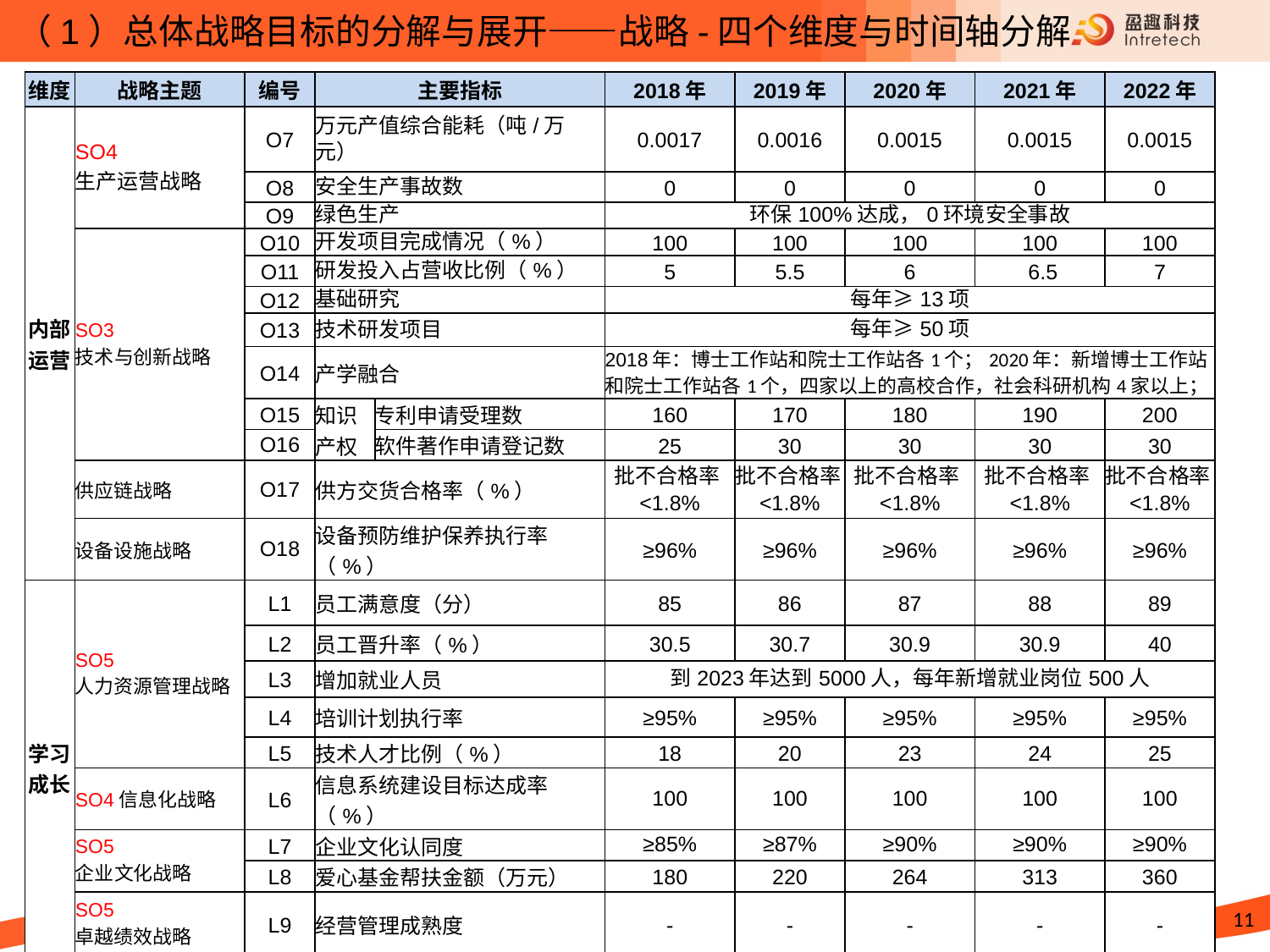

（1）总体战略目标的分解与展开——战略-四个维度与时间轴分解
| 维度 | 战略主题 | 编号 | 主要指标 |  | 2018年 | 2019年 | 2020年 | 2021年 | 2022年 |
| --- | --- | --- | --- | --- | --- | --- | --- | --- | --- |
| 内部运营 | SO4 生产运营战略 | O7 | 万元产值综合能耗（吨/万元） |  | 0.0017 | 0.0016 | 0.0015 | 0.0015 | 0.0015 |
|  |  | O8 | 安全生产事故数 |  | 0 | 0 | 0 | 0 | 0 |
|  |  | O9 | 绿色生产 |  | 环保100%达成，0环境安全事故 |  |  |  |  |
|  | SO3 技术与创新战略 | O10 | 开发项目完成情况（%） |  | 100 | 100 | 100 | 100 | 100 |
|  |  | O11 | 研发投入占营收比例（%） |  | 5 | 5.5 | 6 | 6.5 | 7 |
|  |  | O12 | 基础研究 |  | 每年≥13项 |  |  |  |  |
|  |  | O13 | 技术研发项目 |  | 每年≥50项 |  |  |  |  |
|  |  | O14 | 产学融合 |  | 2018年：博士工作站和院士工作站各1个；2020年：新增博士工作站和院士工作站各1个，四家以上的高校合作，社会科研机构4家以上； |  |  |  |  |
|  |  | O15 | 知识产权 | 专利申请受理数 | 160 | 170 | 180 | 190 | 200 |
|  |  | O16 |  | 软件著作申请登记数 | 25 | 30 | 30 | 30 | 30 |
|  | 供应链战略 | O17 | 供方交货合格率（%） |  | 批不合格率<1.8% | 批不合格率<1.8% | 批不合格率<1.8% | 批不合格率<1.8% | 批不合格率<1.8% |
|  | 设备设施战略 | O18 | 设备预防维护保养执行率（%） |  | ≥96% | ≥96% | ≥96% | ≥96% | ≥96% |
| 学习成长 | SO5 人力资源管理战略 | L1 | 员工满意度（分） |  | 85 | 86 | 87 | 88 | 89 |
|  |  | L2 | 员工晋升率（%） |  | 30.5 | 30.7 | 30.9 | 30.9 | 40 |
|  |  | L3 | 增加就业人员 |  | 到2023年达到5000人，每年新增就业岗位500人 |  |  |  |  |
|  |  | L4 | 培训计划执行率 |  | ≥95% | ≥95% | ≥95% | ≥95% | ≥95% |
|  |  | L5 | 技术人才比例（%） |  | 18 | 20 | 23 | 24 | 25 |
|  | SO4信息化战略 | L6 | 信息系统建设目标达成率（%） |  | 100 | 100 | 100 | 100 | 100 |
|  | SO5 企业文化战略 | L7 | 企业文化认同度 |  | ≥85% | ≥87% | ≥90% | ≥90% | ≥90% |
|  |  | L8 | 爱心基金帮扶金额（万元） |  | 180 | 220 | 264 | 313 | 360 |
|  | SO5 卓越绩效战略 | L9 | 经营管理成熟度 |  | - | - | - | - | - |